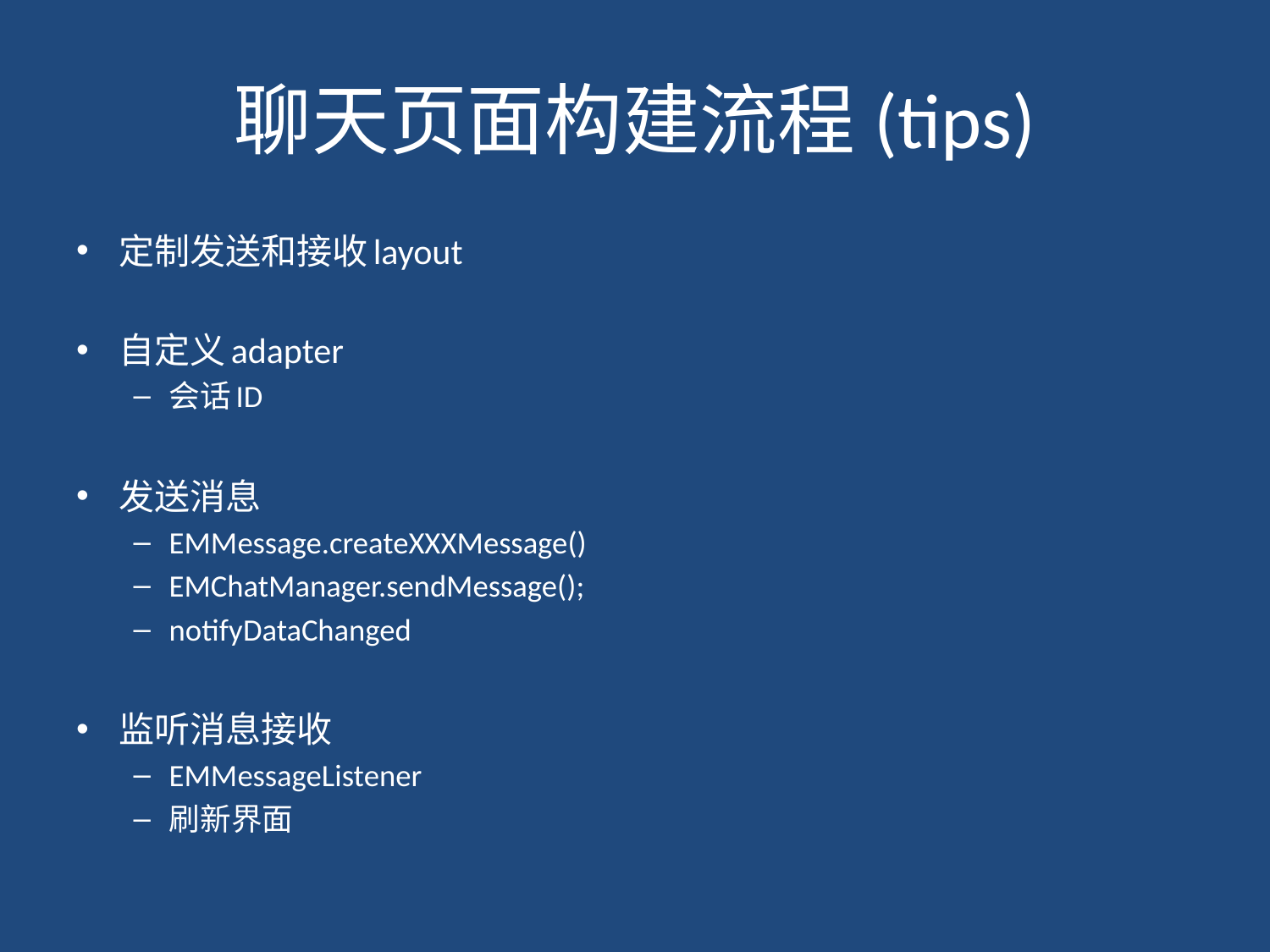

# 聊天页面构建流程(tips)
定制发送和接收layout

自定义adapter
会话ID

发送消息
EMMessage.createXXXMessage()
EMChatManager.sendMessage();
notifyDataChanged

监听消息接收
EMMessageListener
刷新界面